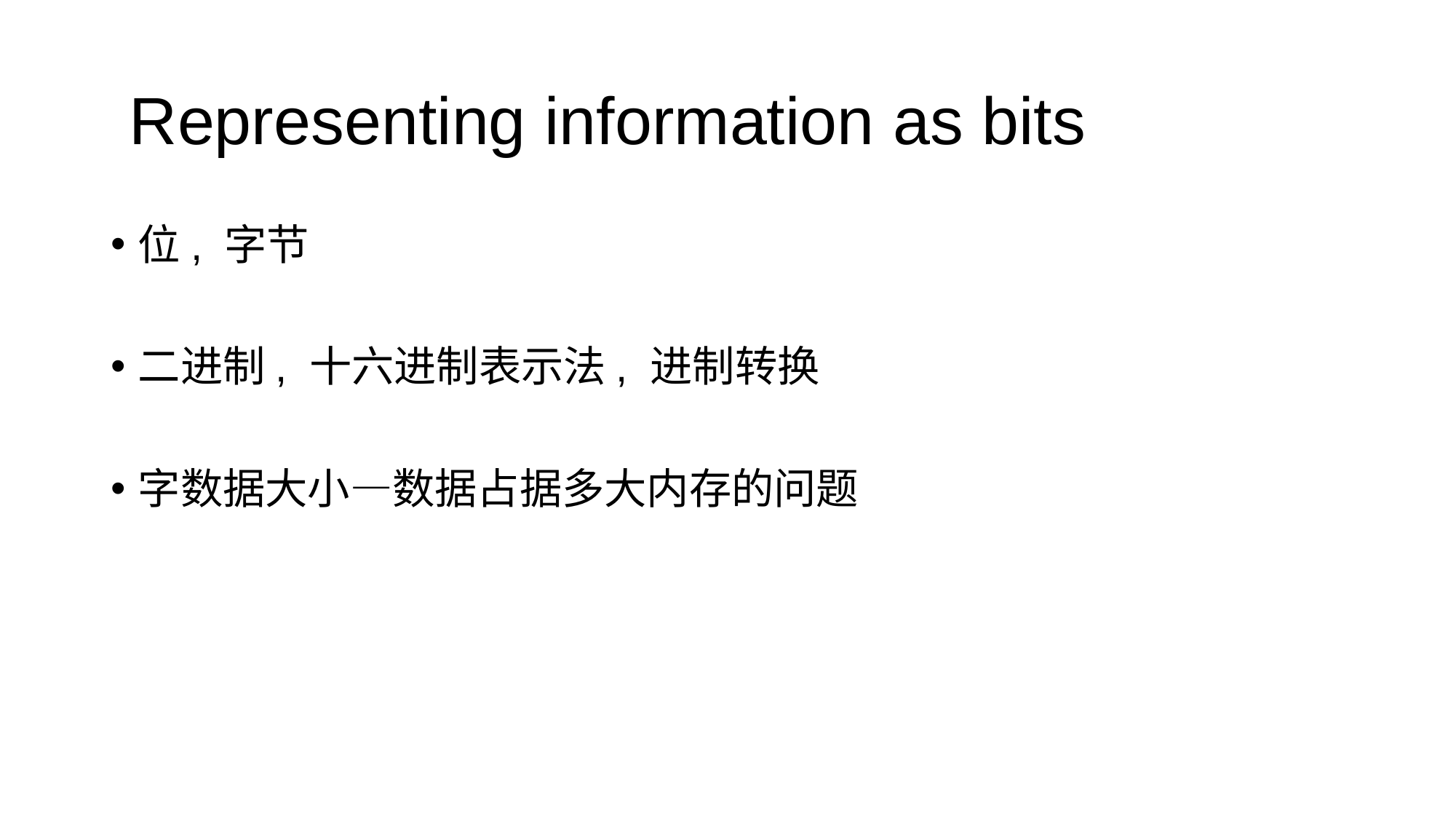

# Representing information as bits
位, 字节

二进制, 十六进制表示法, 进制转换

字数据大小—数据占据多大内存的问题